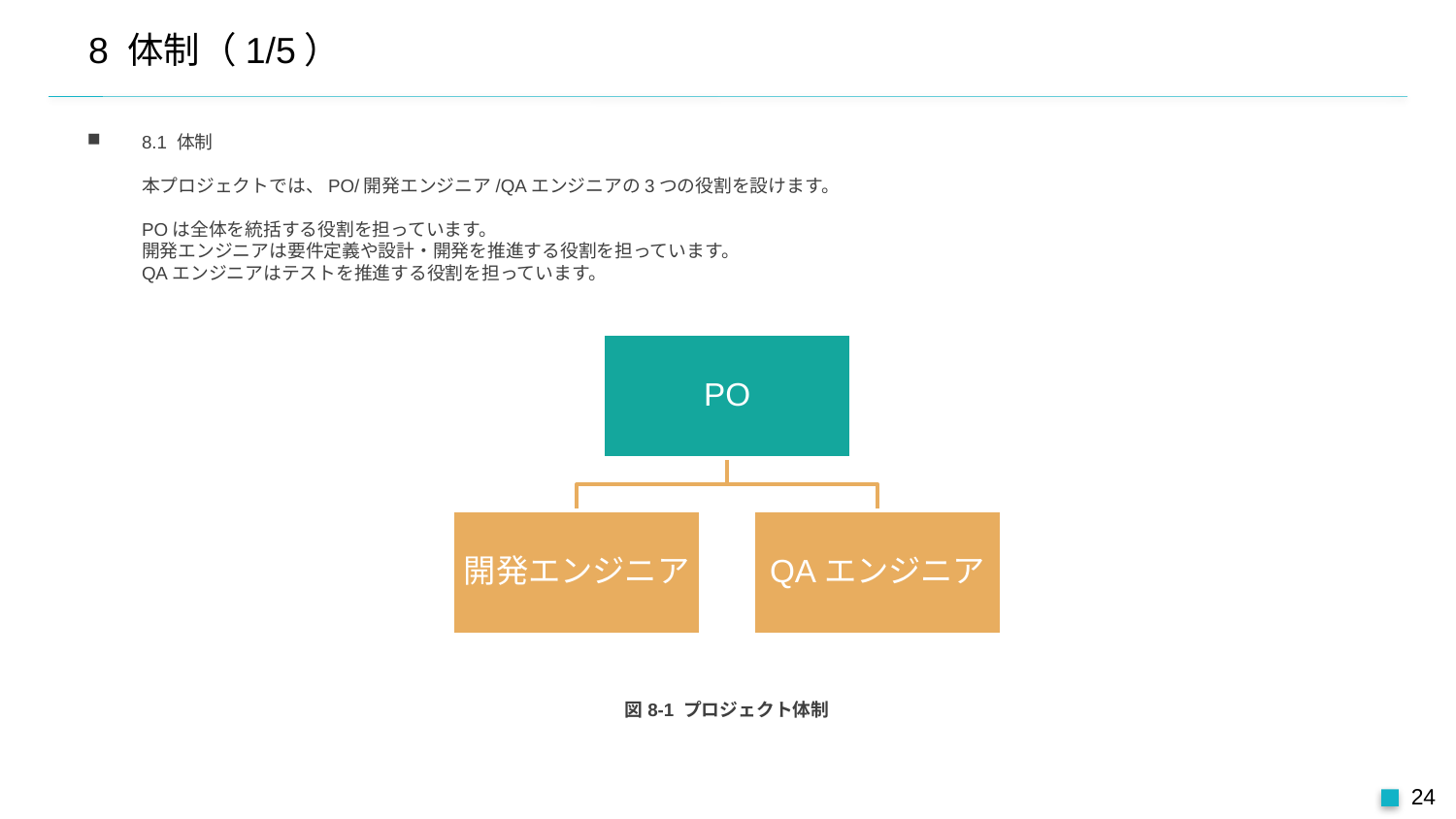

# 8 体制（1/5）
8.1 体制
本プロジェクトでは、PO/開発エンジニア/QAエンジニアの3つの役割を設けます。
POは全体を統括する役割を担っています。
開発エンジニアは要件定義や設計・開発を推進する役割を担っています。
QAエンジニアはテストを推進する役割を担っています。
PO
開発エンジニア
QAエンジニア
図8-1 プロジェクト体制